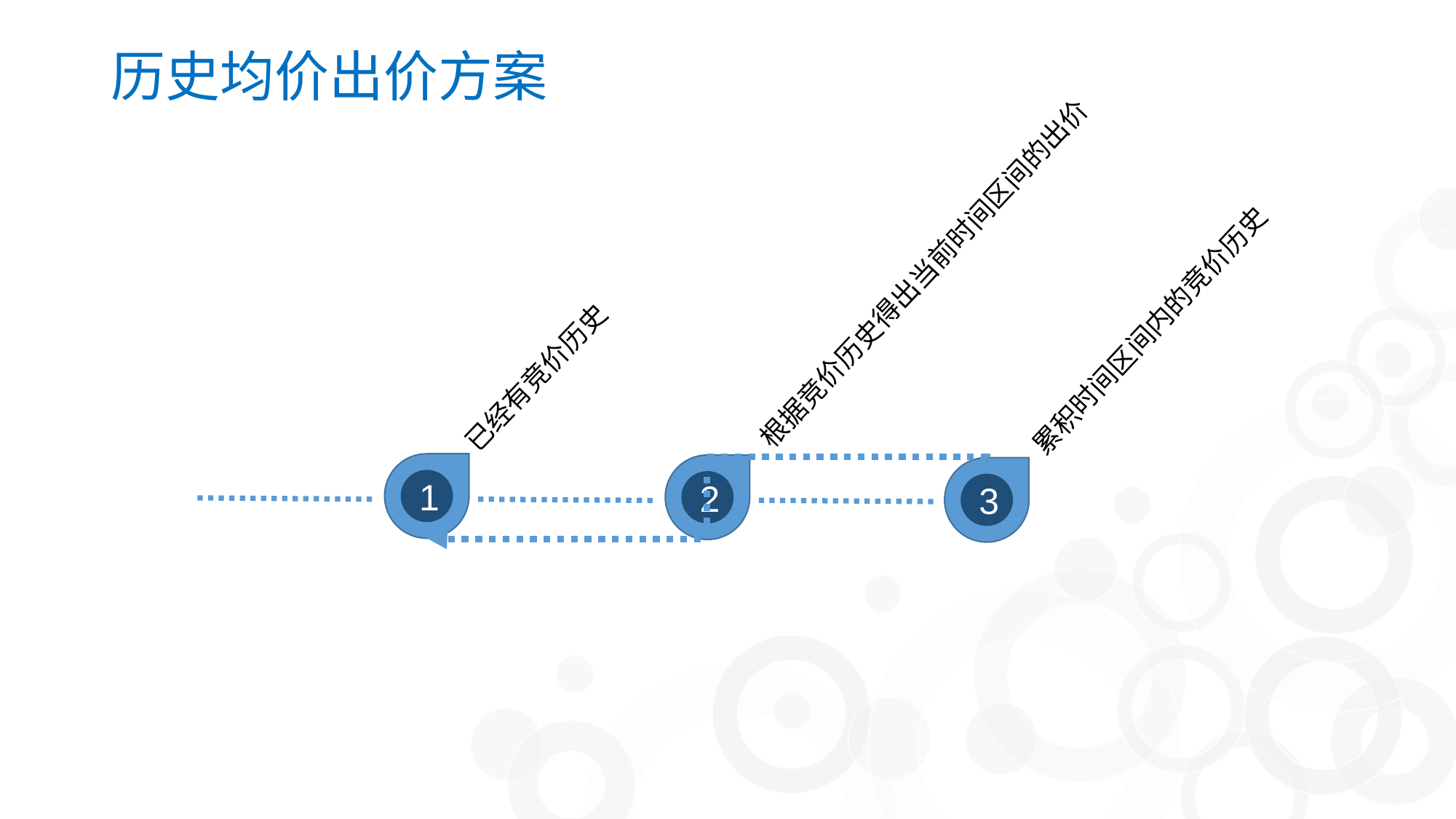

# 历史均价出价方案
根据竞价历史得出当前时间区间的出价
累积时间区间内的竞价历史
已经有竞价历史

1

2

3